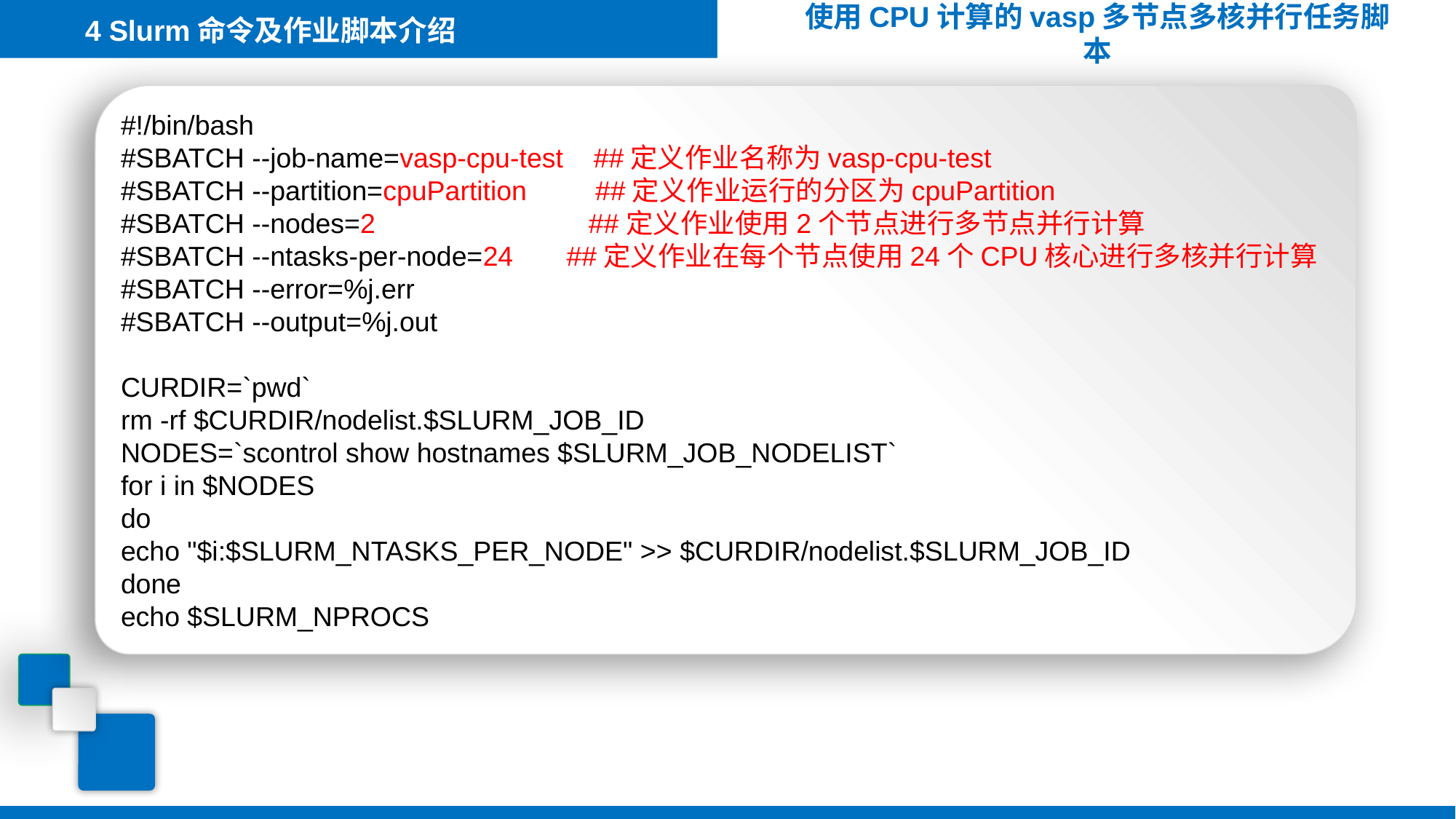

4 Slurm命令及作业脚本介绍

使用CPU计算的vasp多节点多核并行任务脚本
#!/bin/bash
#SBATCH --job-name=vasp-cpu-test    ##定义作业名称为vasp-cpu-test
#SBATCH --partition=cpuPartition         ##定义作业运行的分区为cpuPartition
#SBATCH --nodes=2                            ##定义作业使用2个节点进行多节点并行计算
#SBATCH --ntasks-per-node=24       ##定义作业在每个节点使用24个CPU核心进行多核并行计算
#SBATCH --error=%j.err
#SBATCH --output=%j.out

CURDIR=`pwd`
rm -rf $CURDIR/nodelist.$SLURM_JOB_ID
NODES=`scontrol show hostnames $SLURM_JOB_NODELIST`
for i in $NODES
do
echo "$i:$SLURM_NTASKS_PER_NODE" >> $CURDIR/nodelist.$SLURM_JOB_ID
done
echo $SLURM_NPROCS